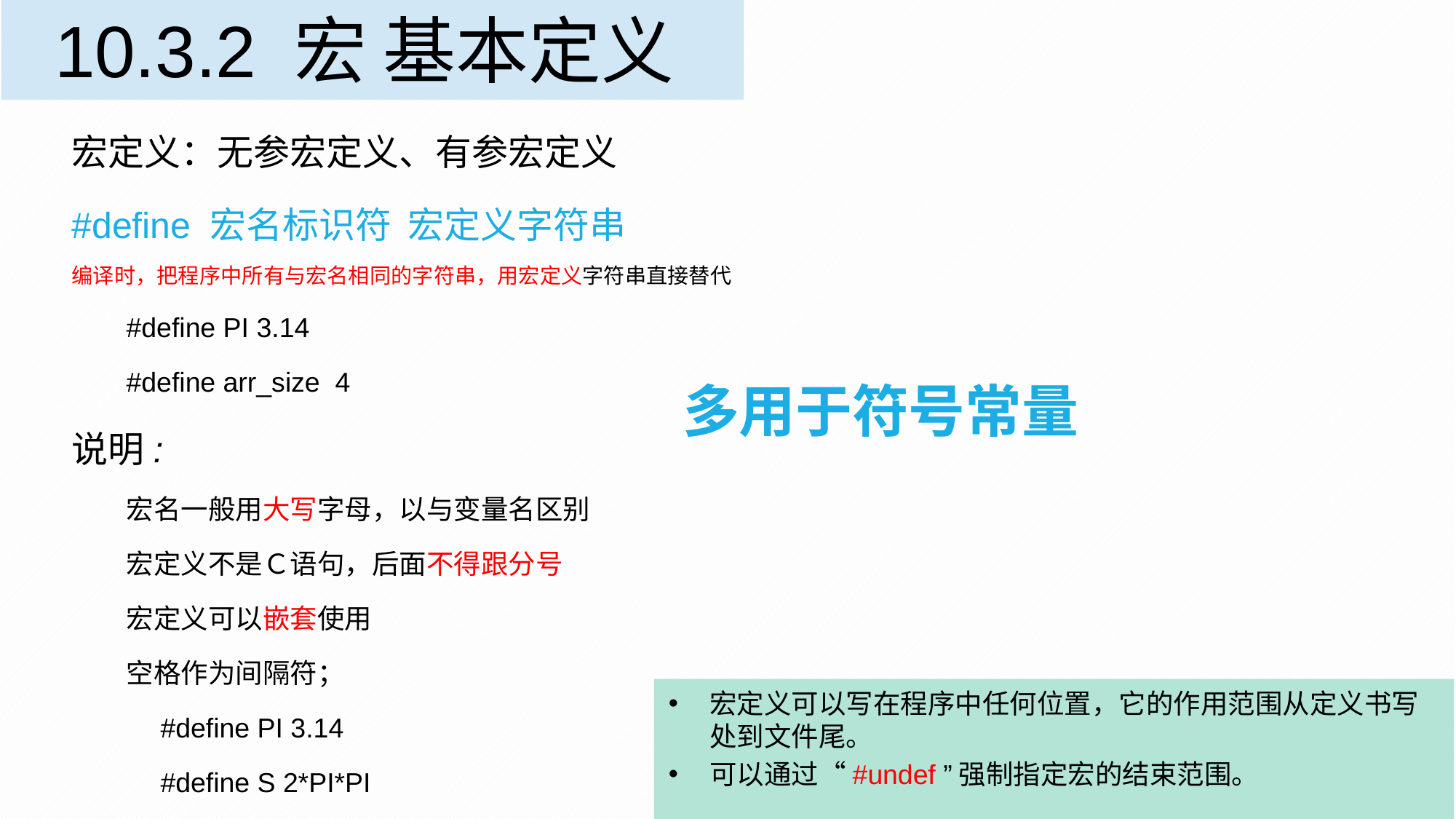

10.3.2 宏 基本定义
宏定义：无参宏定义、有参宏定义
#define 宏名标识符  宏定义字符串
编译时，把程序中所有与宏名相同的字符串，用宏定义字符串直接替代
#define PI 3.14
#define arr_size  4
说明:
宏名一般用大写字母，以与变量名区别
宏定义不是Ｃ语句，后面不得跟分号
宏定义可以嵌套使用
空格作为间隔符；
	#define PI 3.14
	#define S 2*PI*PI
多用于符号常量
宏定义可以写在程序中任何位置，它的作用范围从定义书写处到文件尾。
可以通过“#undef ”强制指定宏的结束范围。